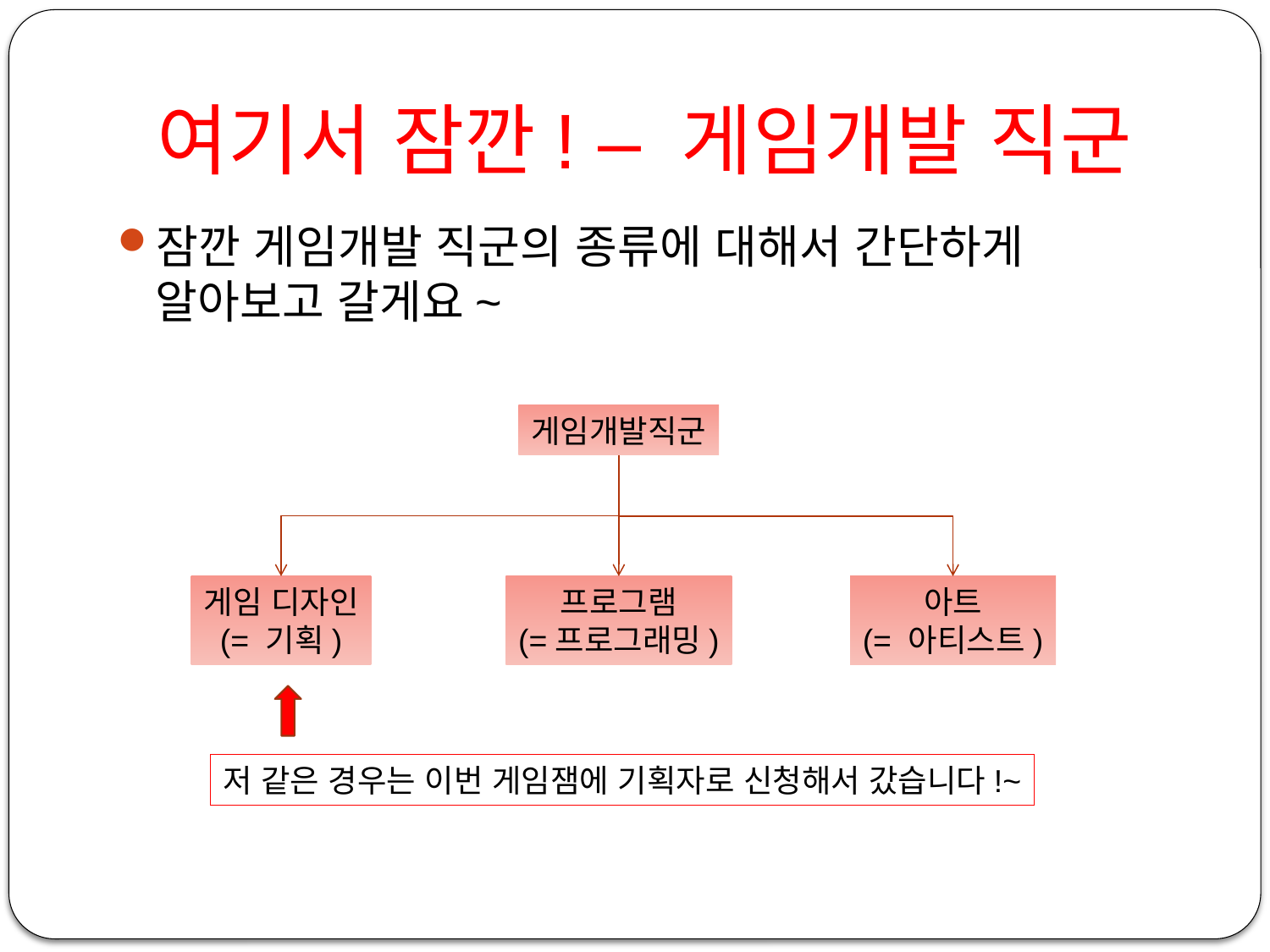

# 여기서 잠깐! – 게임개발 직군
잠깐 게임개발 직군의 종류에 대해서 간단하게 알아보고 갈게요~
게임개발직군
게임 디자인
(= 기획)
프로그램
(=프로그래밍)
아트
(= 아티스트)

저 같은 경우는 이번 게임잼에 기획자로 신청해서 갔습니다!~